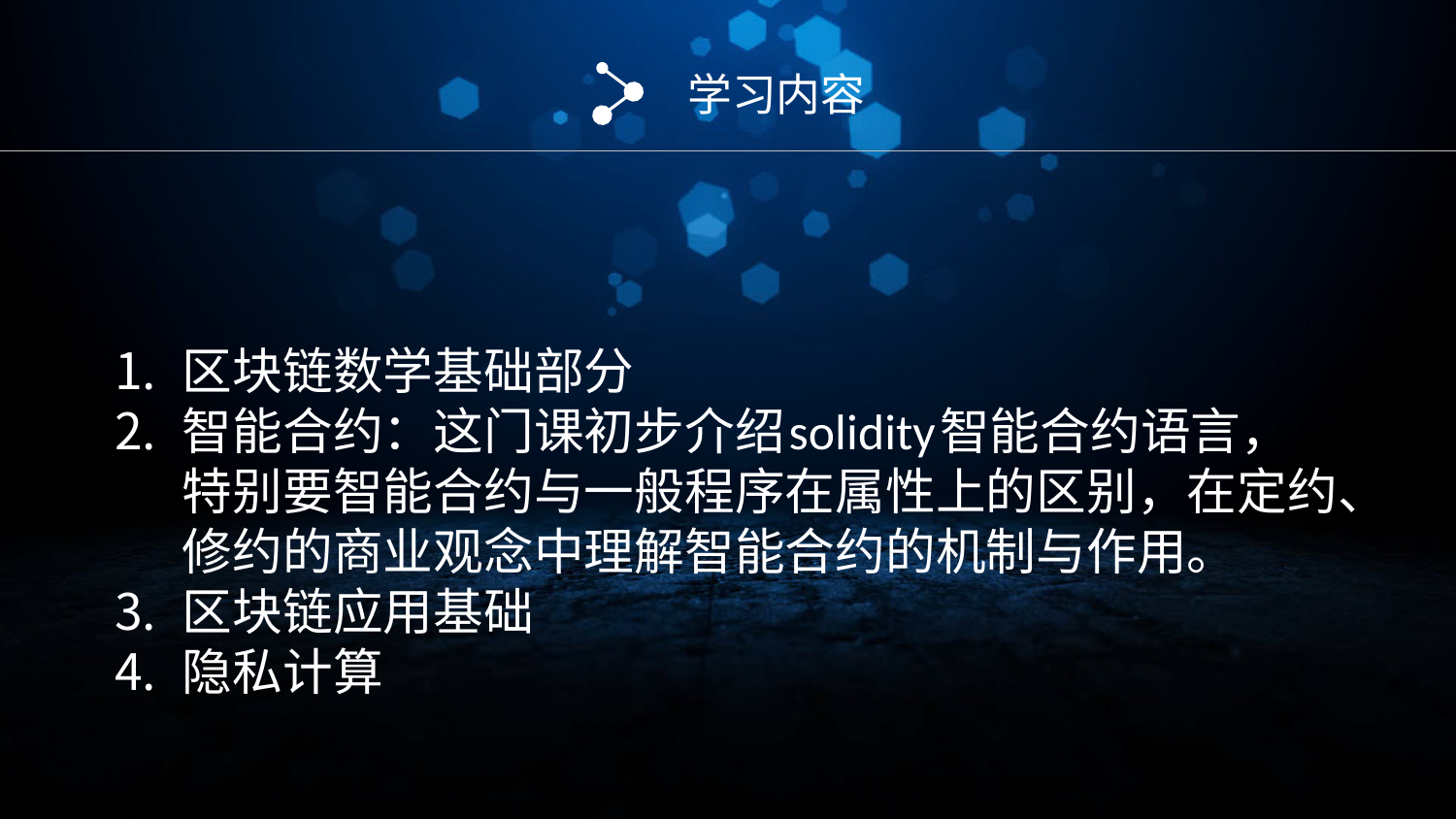

区块链数学基础部分
智能合约：这门课初步介绍solidity智能合约语言，特别要智能合约与一般程序在属性上的区别，在定约、修约的商业观念中理解智能合约的机制与作用。
区块链应用基础
隐私计算
学习内容